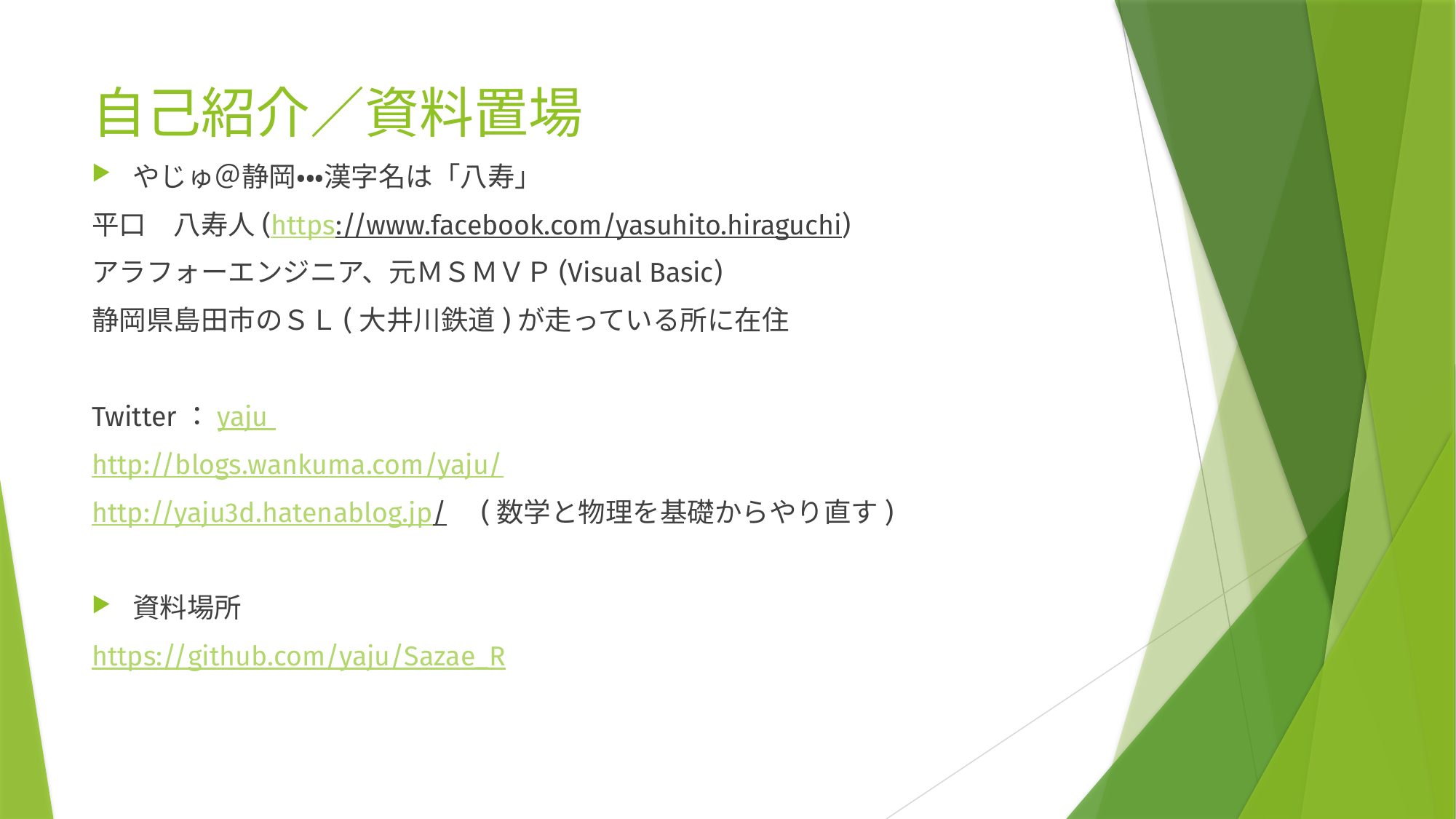

# 自己紹介／資料置場
やじゅ＠静岡・・・漢字名は「八寿」
平口　八寿人(https://www.facebook.com/yasuhito.hiraguchi)
アラフォーエンジニア、元ＭＳＭＶＰ(Visual Basic)
静岡県島田市のＳＬ(大井川鉄道)が走っている所に在住

Twitter：yaju
http://blogs.wankuma.com/yaju/
http://yaju3d.hatenablog.jp/　(数学と物理を基礎からやり直す)

資料場所
https://github.com/yaju/Sazae_R